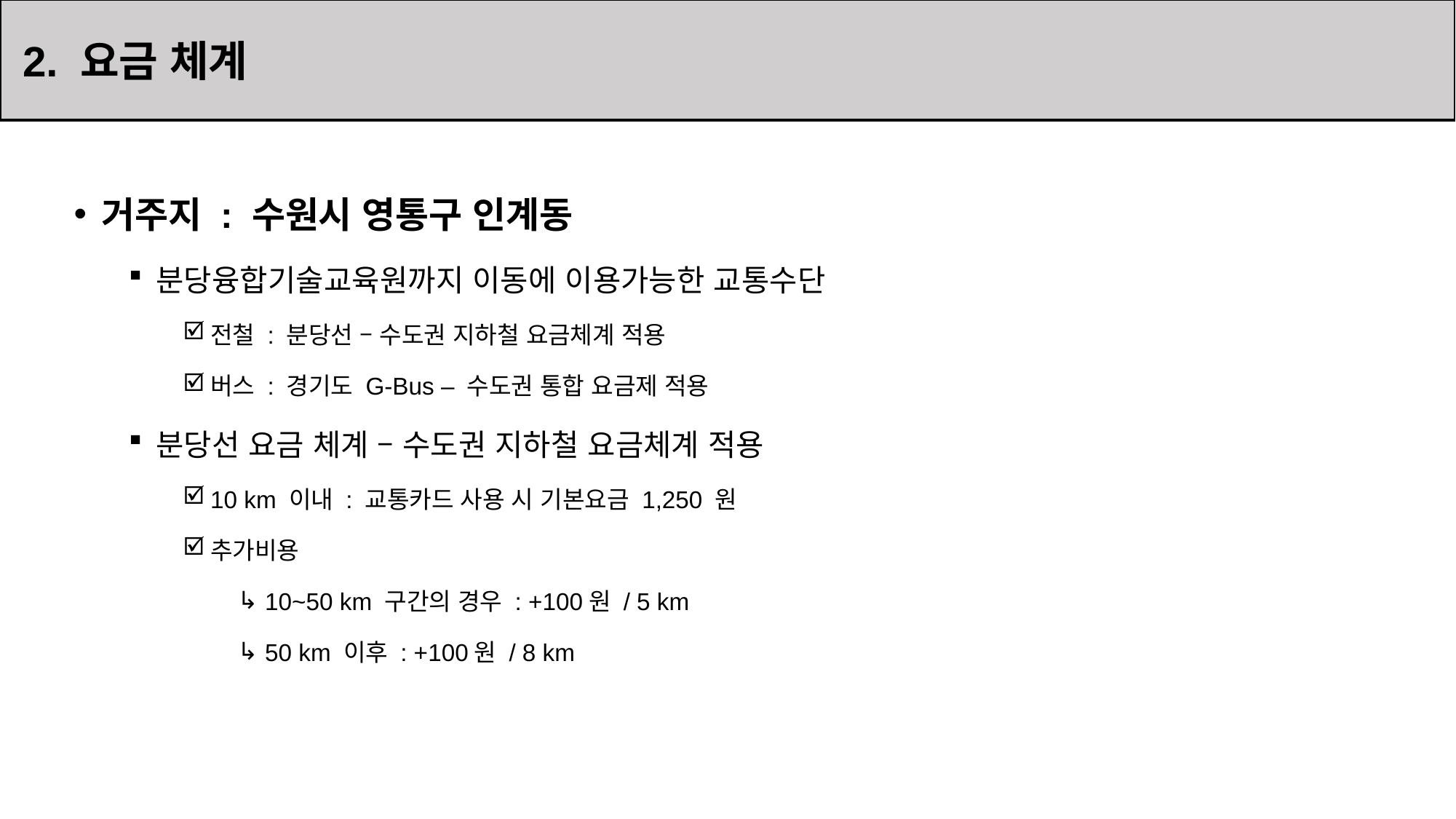

2. 요금 체계
거주지 : 수원시 영통구 인계동
분당융합기술교육원까지 이동에 이용가능한 교통수단
전철 : 분당선 – 수도권 지하철 요금체계 적용
버스 : 경기도 G-Bus – 수도권 통합 요금제 적용
분당선 요금 체계 – 수도권 지하철 요금체계 적용
10 km 이내 : 교통카드 사용 시 기본요금 1,250 원
추가비용
10~50 km 구간의 경우 : +100원 / 5 km
50 km 이후 : +100원 / 8 km